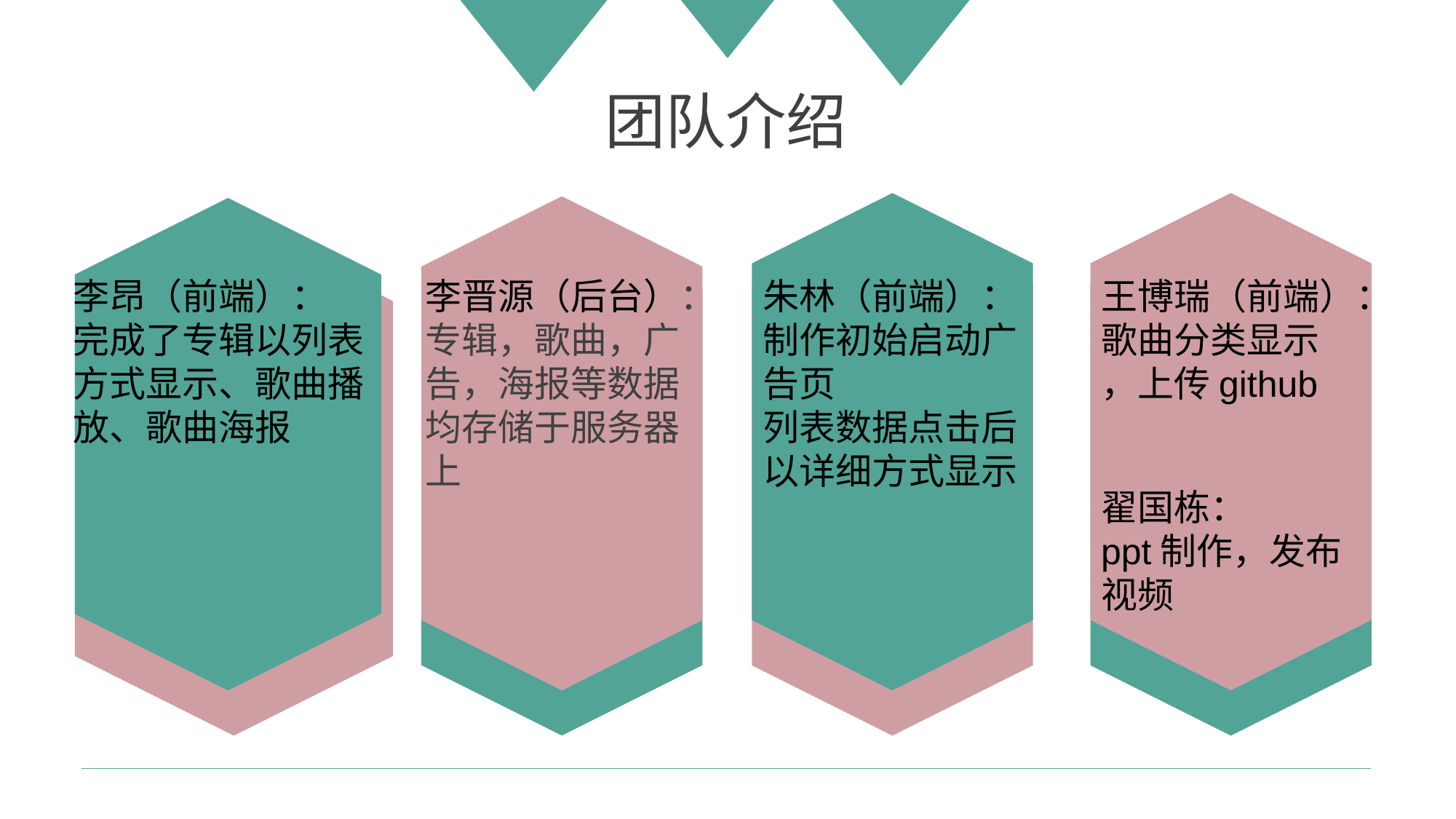

团队介绍
李晋源（后台）：
专辑，歌曲，广告，海报等数据均存储于服务器上
李昂（前端）：
完成了专辑以列表方式显示、歌曲播放、歌曲海报
朱林（前端）：
制作初始启动广告页
列表数据点击后以详细方式显示
王博瑞（前端）：
歌曲分类显示
，上传github

翟国栋：
ppt制作，发布视频